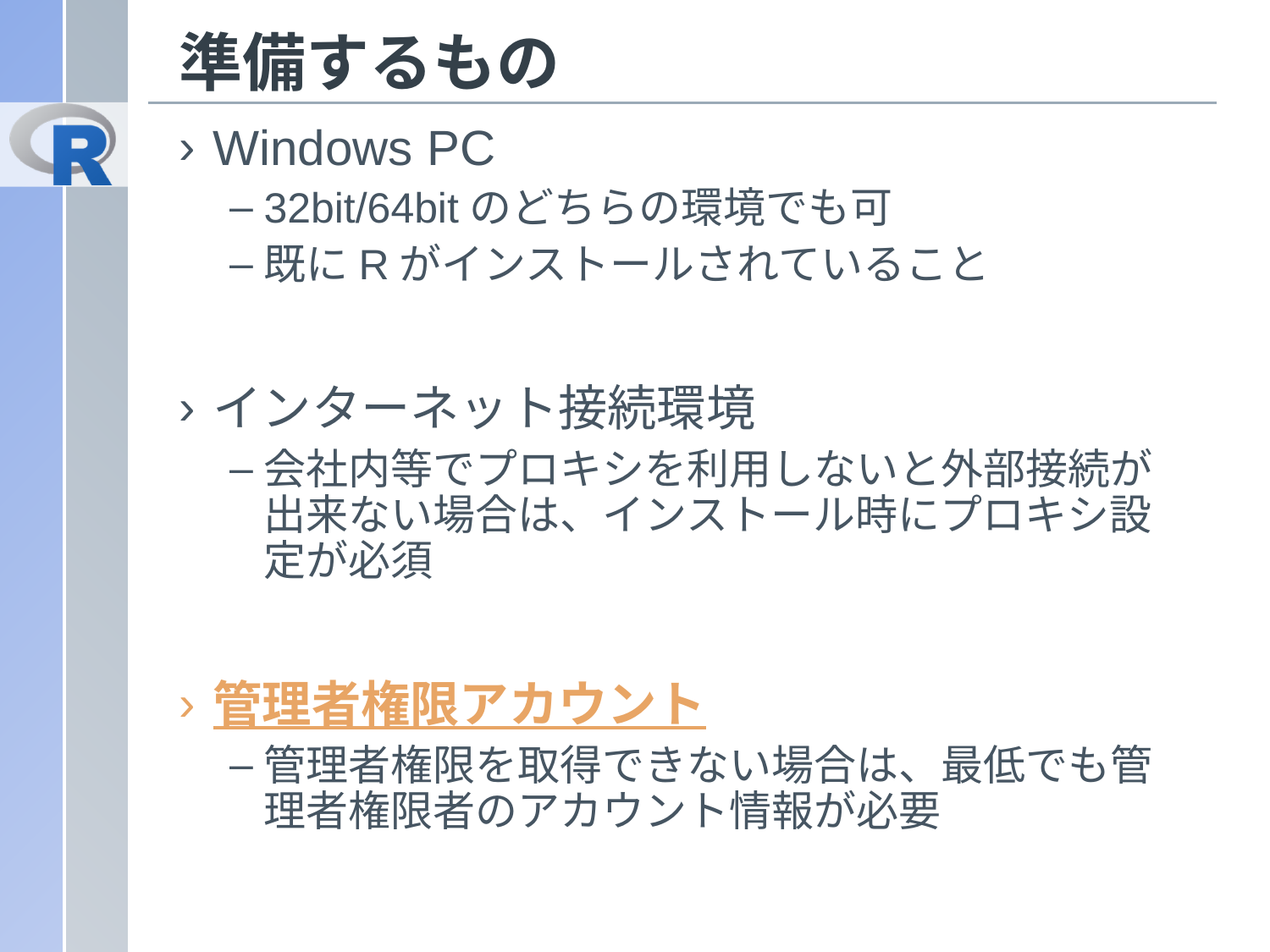

# 準備するもの
Windows PC
32bit/64bitのどちらの環境でも可
既にRがインストールされていること

インターネット接続環境
会社内等でプロキシを利用しないと外部接続が出来ない場合は、インストール時にプロキシ設定が必須

管理者権限アカウント
管理者権限を取得できない場合は、最低でも管理者権限者のアカウント情報が必要